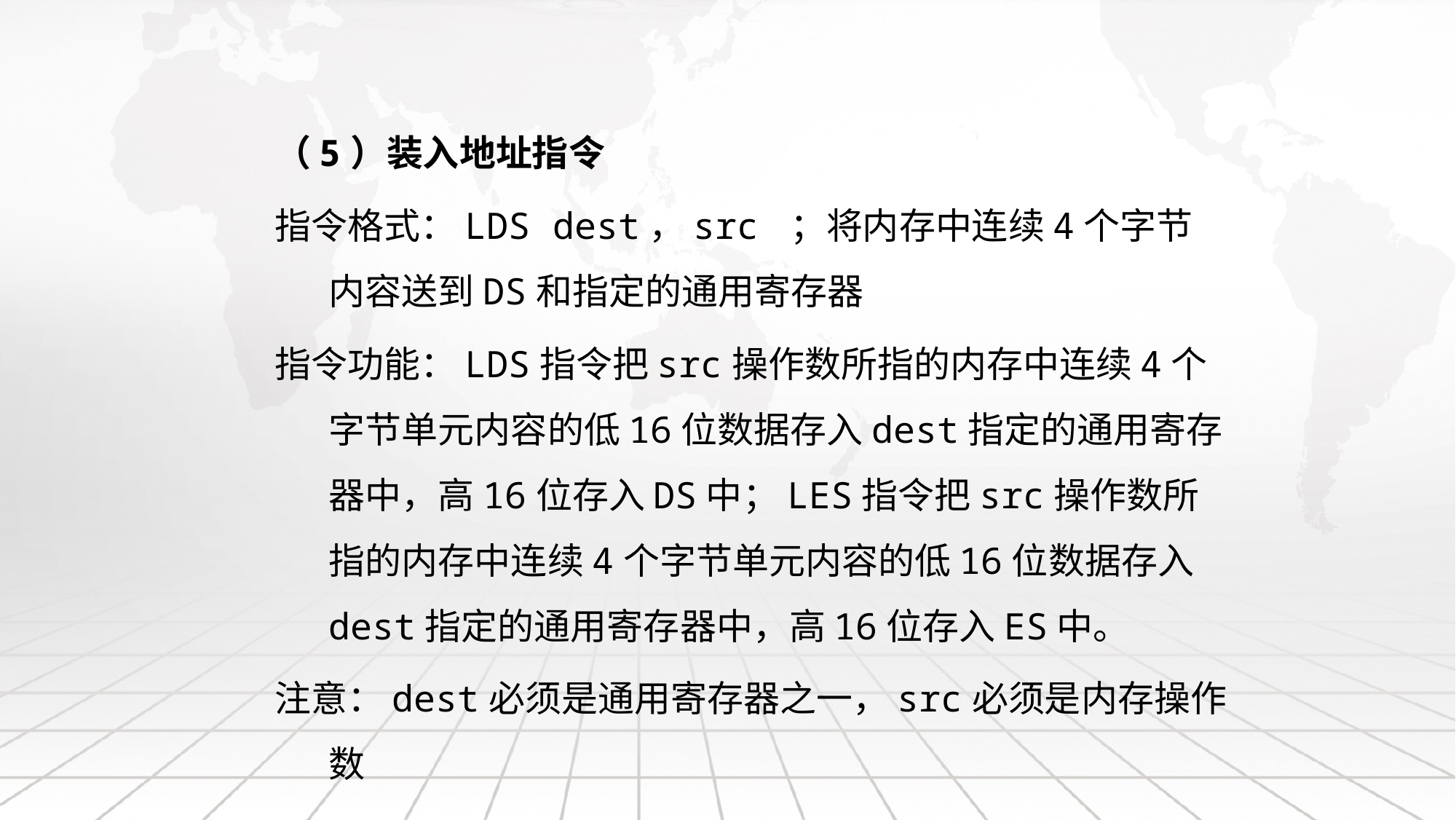

（5）装入地址指令
指令格式：LDS dest，src ；将内存中连续4个字节内容送到DS和指定的通用寄存器
指令功能：LDS指令把src操作数所指的内存中连续4个字节单元内容的低16位数据存入dest指定的通用寄存器中，高16位存入DS中；LES指令把src操作数所指的内存中连续4个字节单元内容的低16位数据存入dest指定的通用寄存器中，高16位存入ES中。
注意：dest必须是通用寄存器之一，src必须是内存操作数